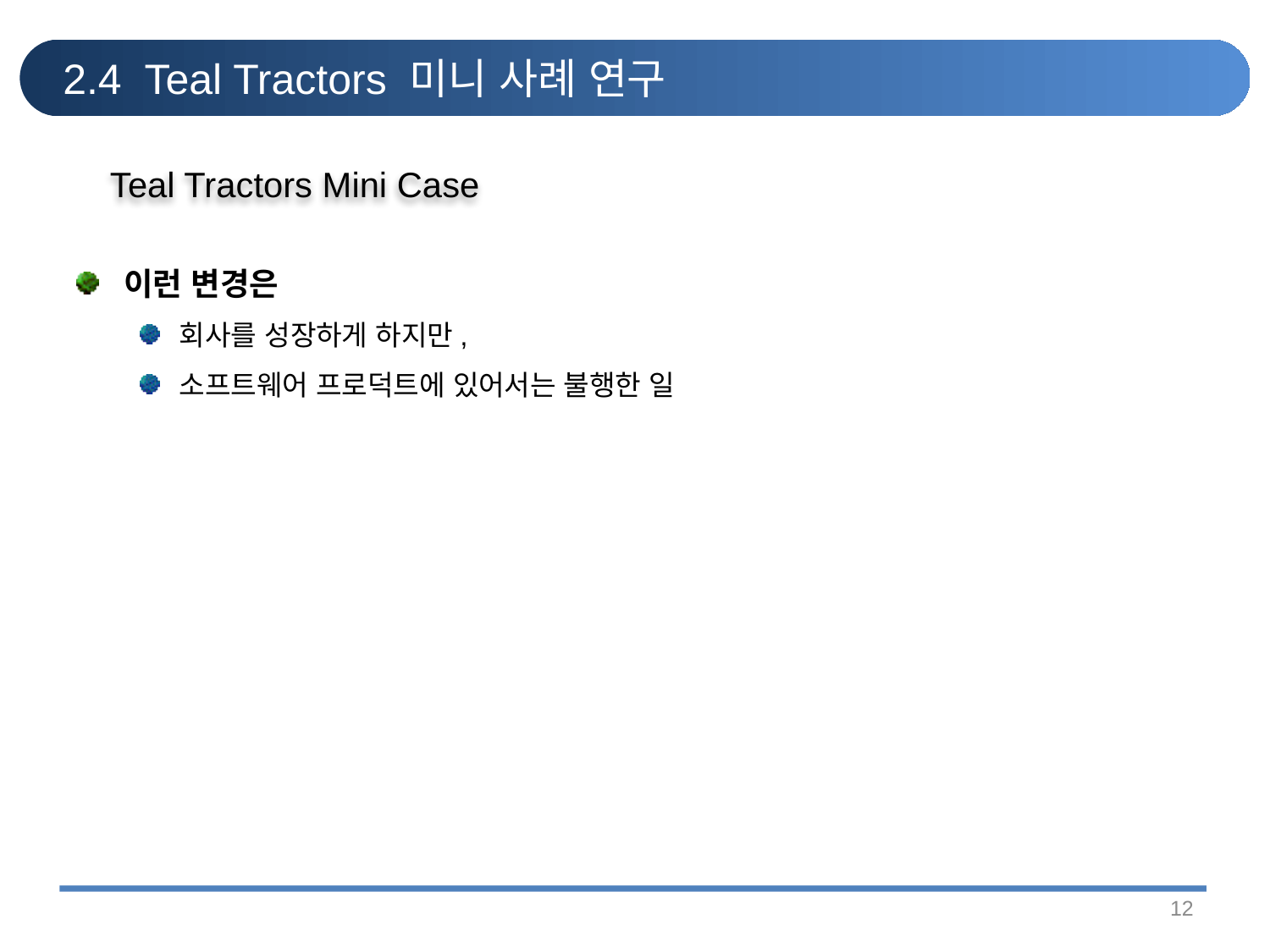

# 2.4  Teal Tractors 미니 사례 연구
Teal Tractors Mini Case
이런 변경은
회사를 성장하게 하지만,
소프트웨어 프로덕트에 있어서는 불행한 일
12